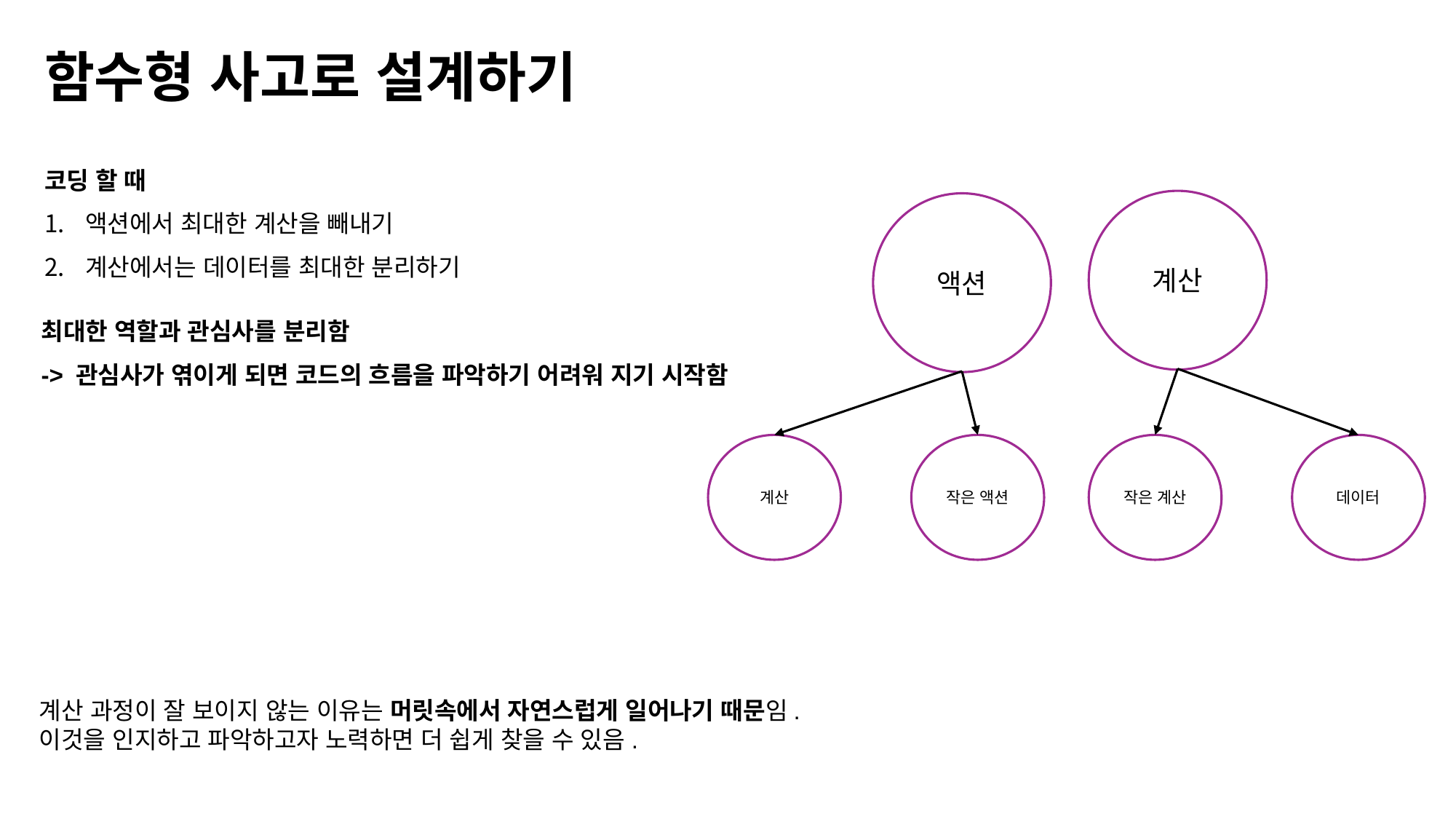

# 함수형 사고로 설계하기
코딩 할 때
액션에서 최대한 계산을 빼내기
계산에서는 데이터를 최대한 분리하기
계산
액션
최대한 역할과 관심사를 분리함
-> 관심사가 엮이게 되면 코드의 흐름을 파악하기 어려워 지기 시작함
계산
작은 액션
작은 계산
데이터
계산 과정이 잘 보이지 않는 이유는 머릿속에서 자연스럽게 일어나기 때문임.
이것을 인지하고 파악하고자 노력하면 더 쉽게 찾을 수 있음.